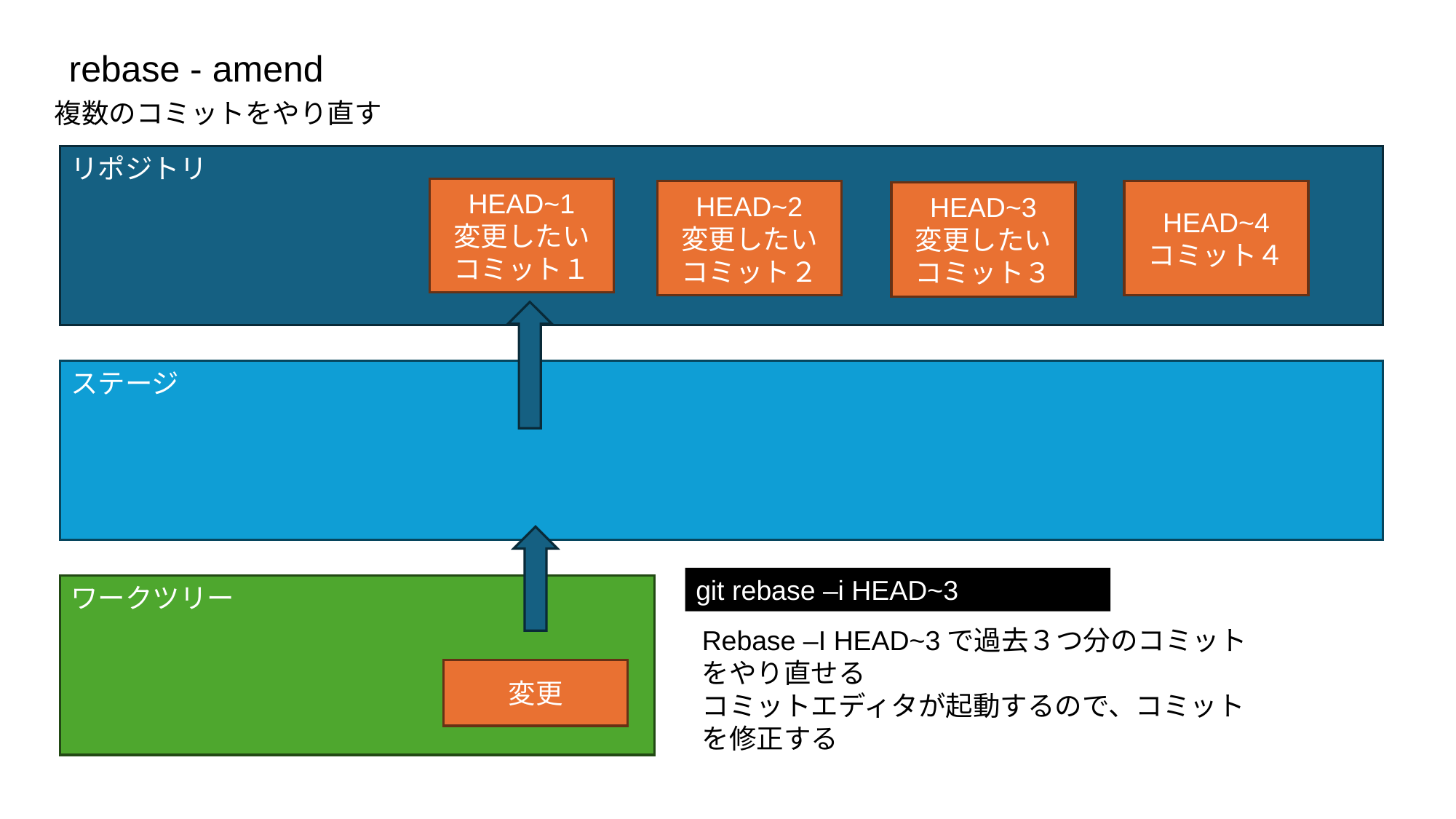

rebase - amend
複数のコミットをやり直す
リポジトリ
HEAD~1
変更したい
コミット１
HEAD~4
コミット４
HEAD~2
変更したい
コミット２
HEAD~3
変更したい
コミット３

ステージ

git rebase –i HEAD~3
ワークツリー
Rebase –I HEAD~3で過去３つ分のコミットをやり直せる
コミットエディタが起動するので、コミットを修正する
変更